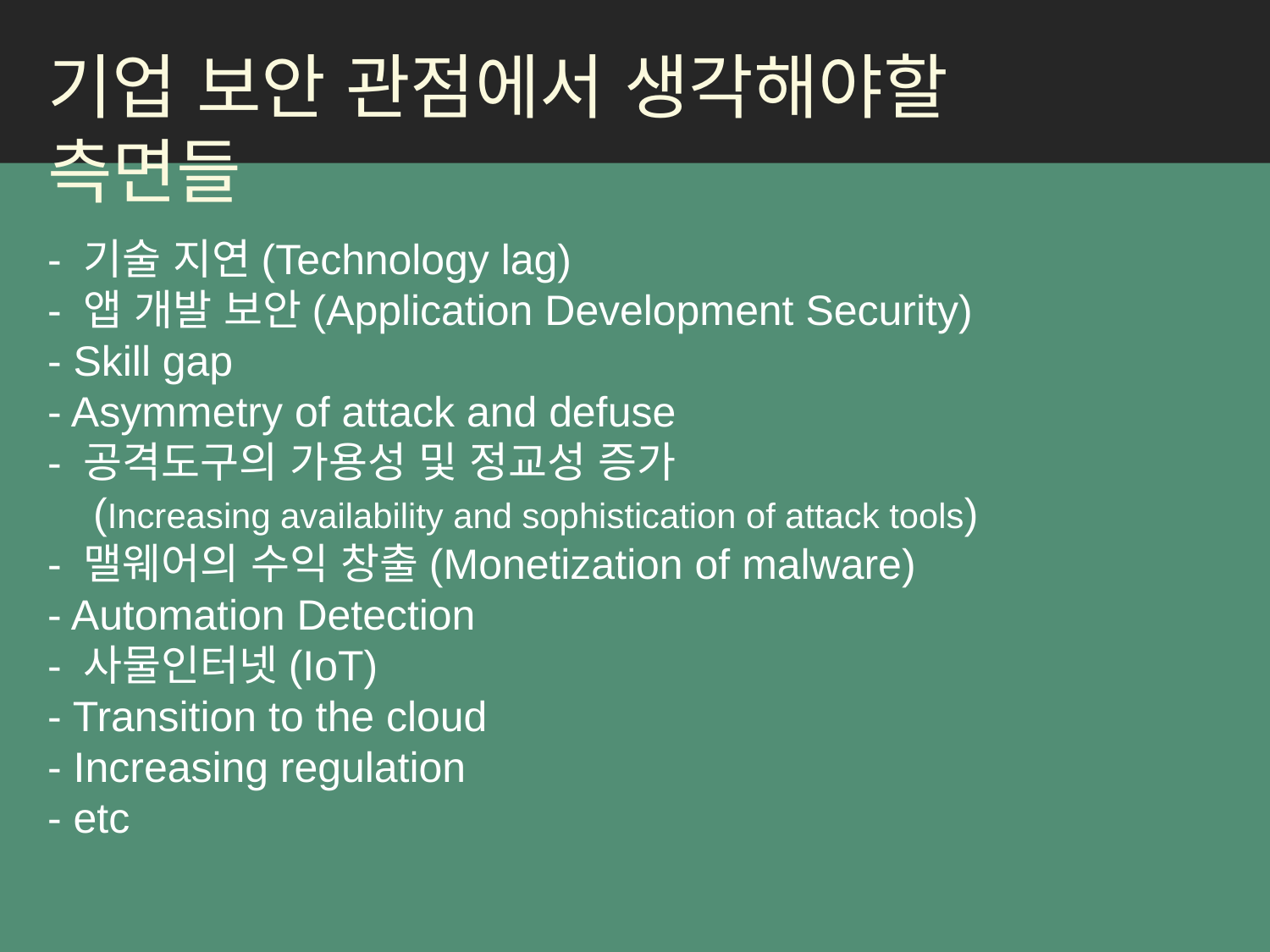

기업 보안 관점에서 생각해야할 측면들

- 기술 지연(Technology lag)
- 앱 개발 보안(Application Development Security)
- Skill gap
- Asymmetry of attack and defuse
- 공격도구의 가용성 및 정교성 증가
   (Increasing availability and sophistication of attack tools)
- 맬웨어의 수익 창출(Monetization of malware)
- Automation Detection
- 사물인터넷(IoT)
- Transition to the cloud
- Increasing regulation
- etc